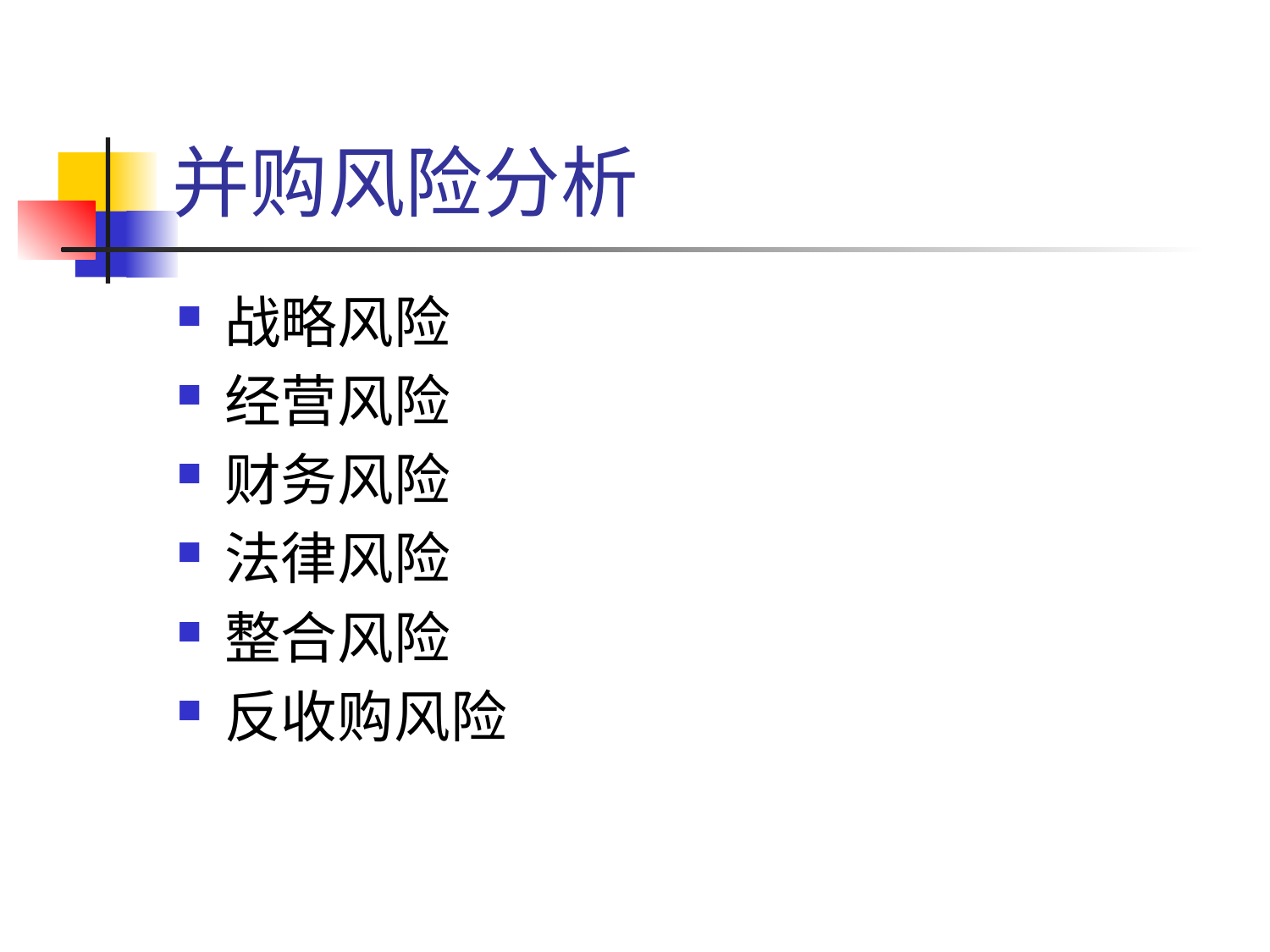

# 并购风险分析
战略风险
经营风险
财务风险
法律风险
整合风险
反收购风险